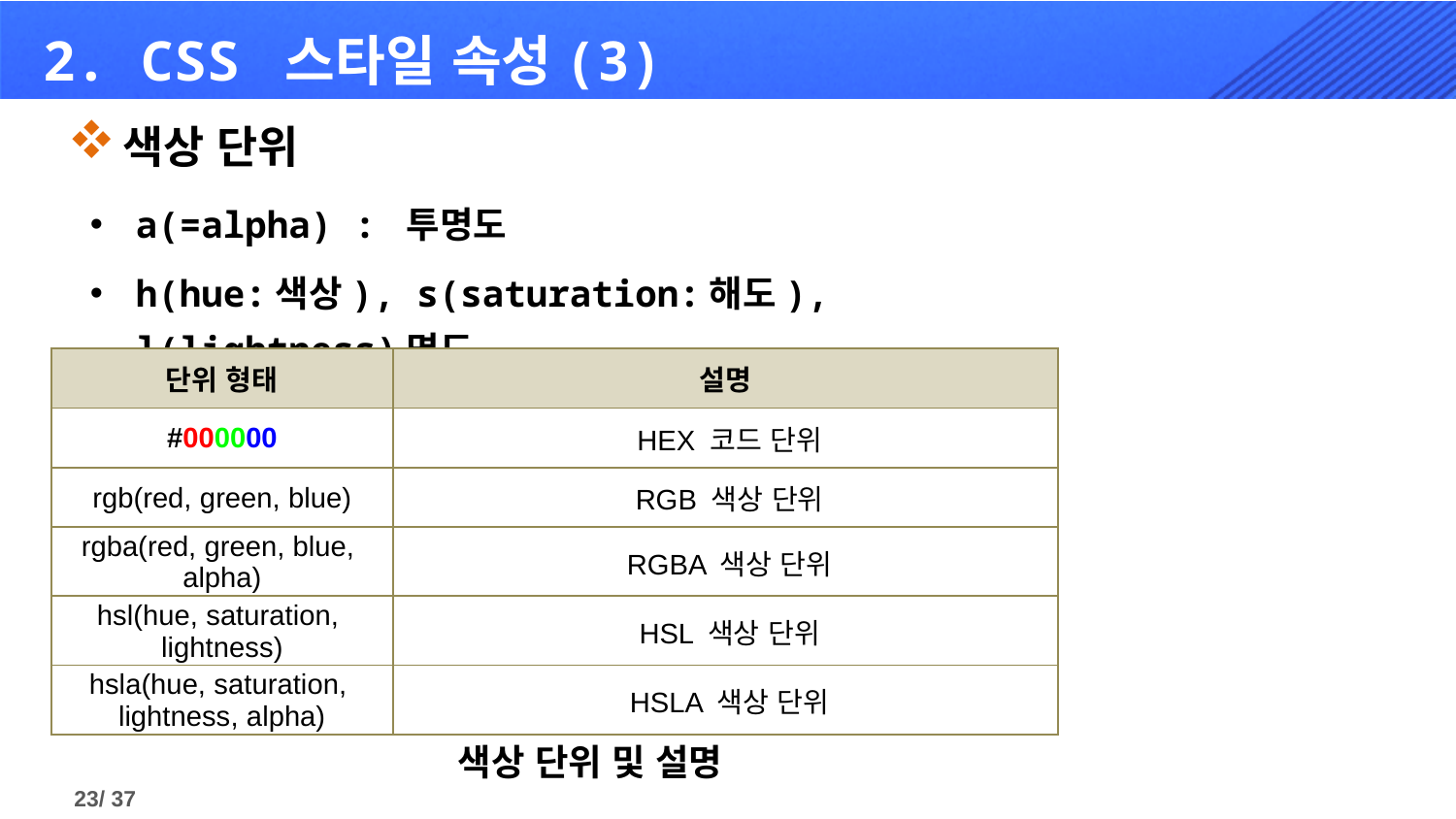

# 2. CSS 스타일 속성(3)
색상 단위
a(=alpha) : 투명도
h(hue:색상), s(saturation:해도), l(lightness)명도

| 단위 형태 | 설명 |
| --- | --- |
| #000000 | HEX 코드 단위 |
| rgb(red, green, blue) | RGB 색상 단위 |
| rgba(red, green, blue, alpha) | RGBA 색상 단위 |
| hsl(hue, saturation, lightness) | HSL 색상 단위 |
| hsla(hue, saturation, lightness, alpha) | HSLA 색상 단위 |
색상 단위 및 설명